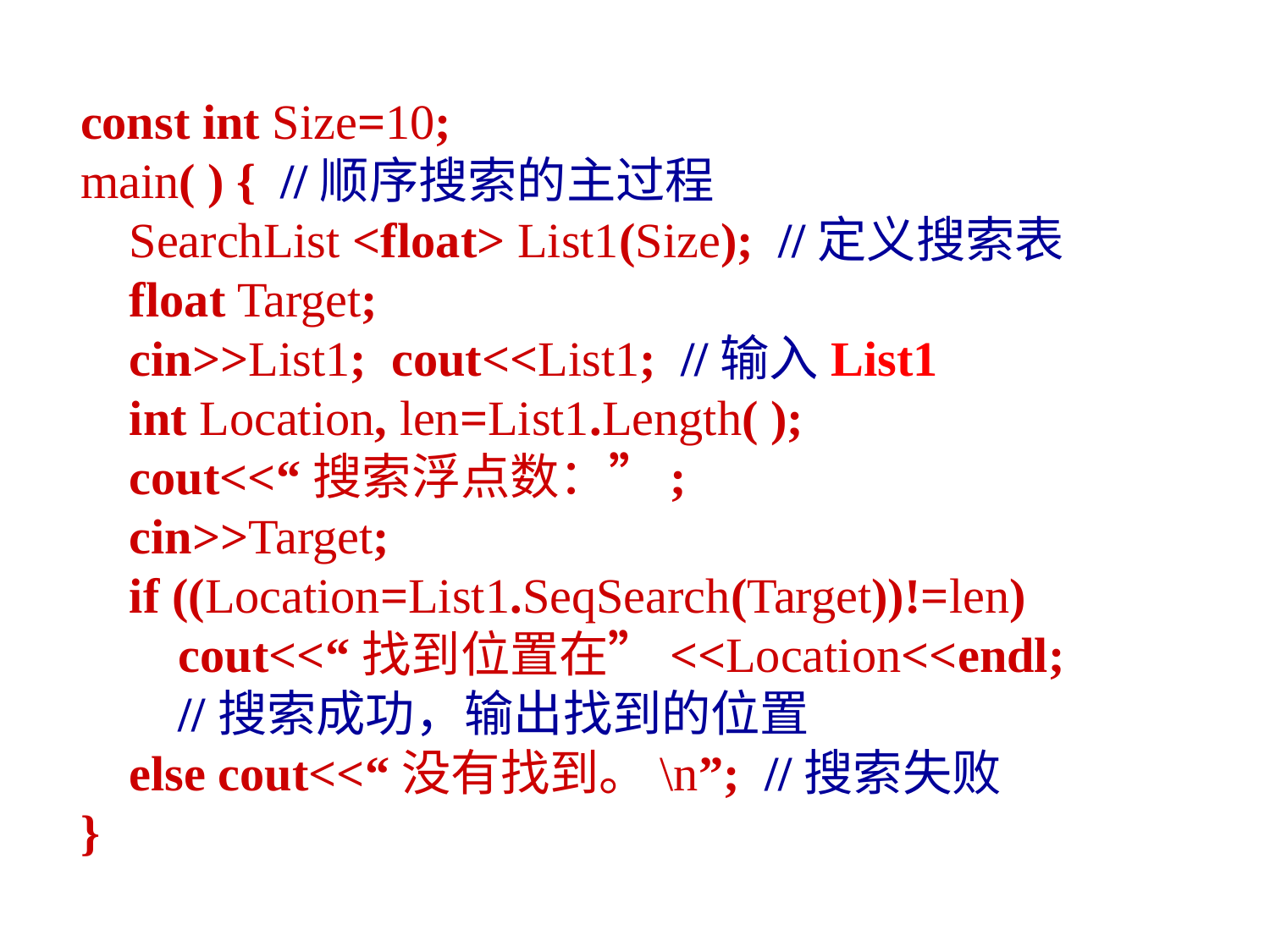

const int Size=10;
main( ) {  //顺序搜索的主过程
    SearchList <float> List1(Size);  //定义搜索表
    float Target;
    cin>>List1;  cout<<List1;  //输入List1
    int Location, len=List1.Length( );
    cout<<“搜索浮点数：”;
    cin>>Target;
    if ((Location=List1.SeqSearch(Target))!=len)
        cout<<“找到位置在”<<Location<<endl;
        //搜索成功，输出找到的位置
    else cout<<“没有找到。\n”;  //搜索失败
}
18